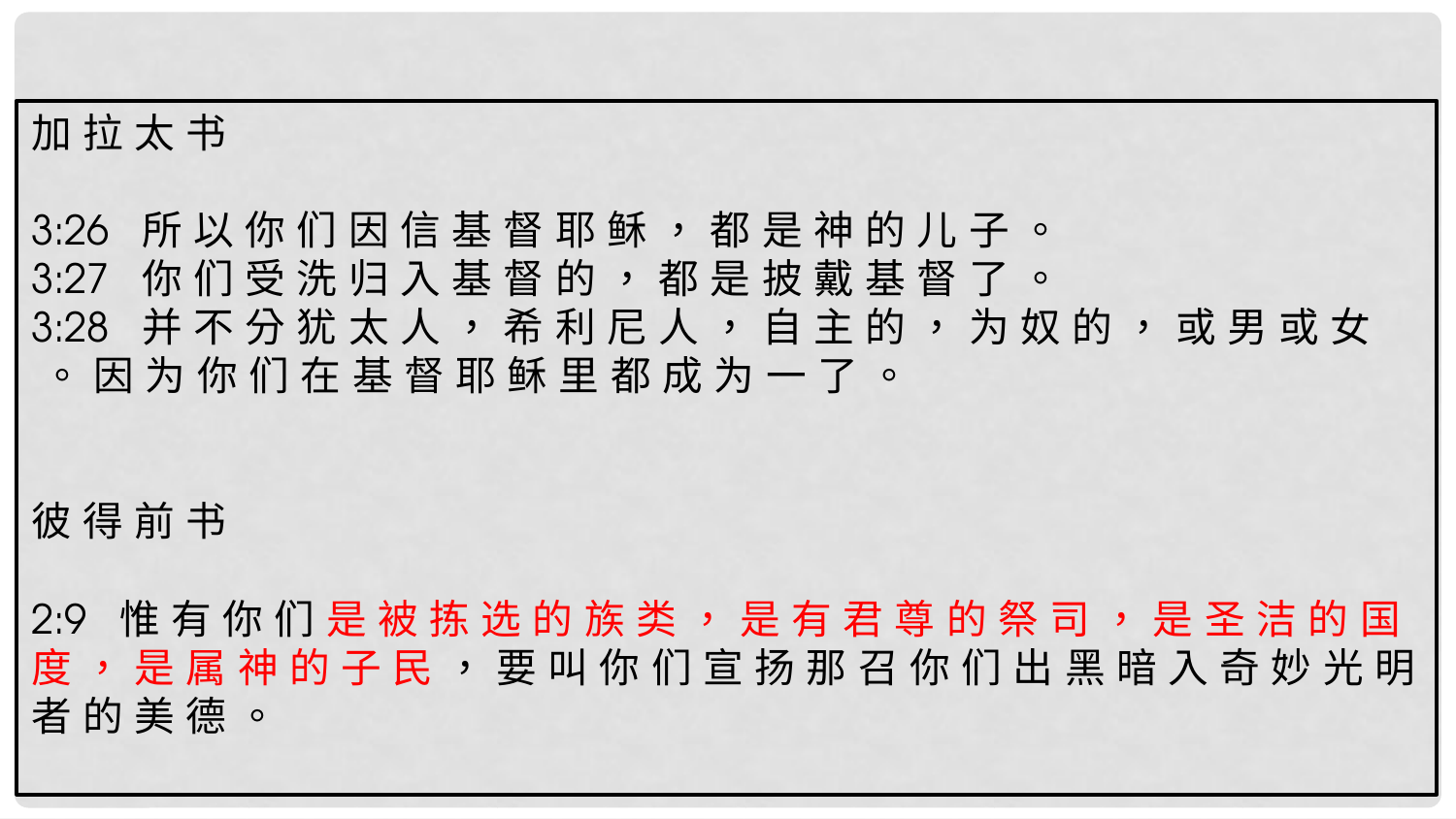

加 拉 太 书

3:26  所 以 你 们 因 信 基 督 耶 稣 ， 都 是 神 的 儿 子 。
3:27  你 们 受 洗 归 入 基 督 的 ， 都 是 披 戴 基 督 了 。
3:28  并 不 分 犹 太 人 ， 希 利 尼 人 ， 自 主 的 ， 为 奴 的 ， 或 男 或 女 。 因 为 你 们 在 基 督 耶 稣 里 都 成 为 一 了 。

彼 得 前 书

2:9  惟 有 你 们 是 被 拣 选 的 族 类 ， 是 有 君 尊 的 祭 司 ， 是 圣 洁 的 国 度 ， 是 属 神 的 子 民 ， 要 叫 你 们 宣 扬 那 召 你 们 出 黑 暗 入 奇 妙 光 明 者 的 美 德 。